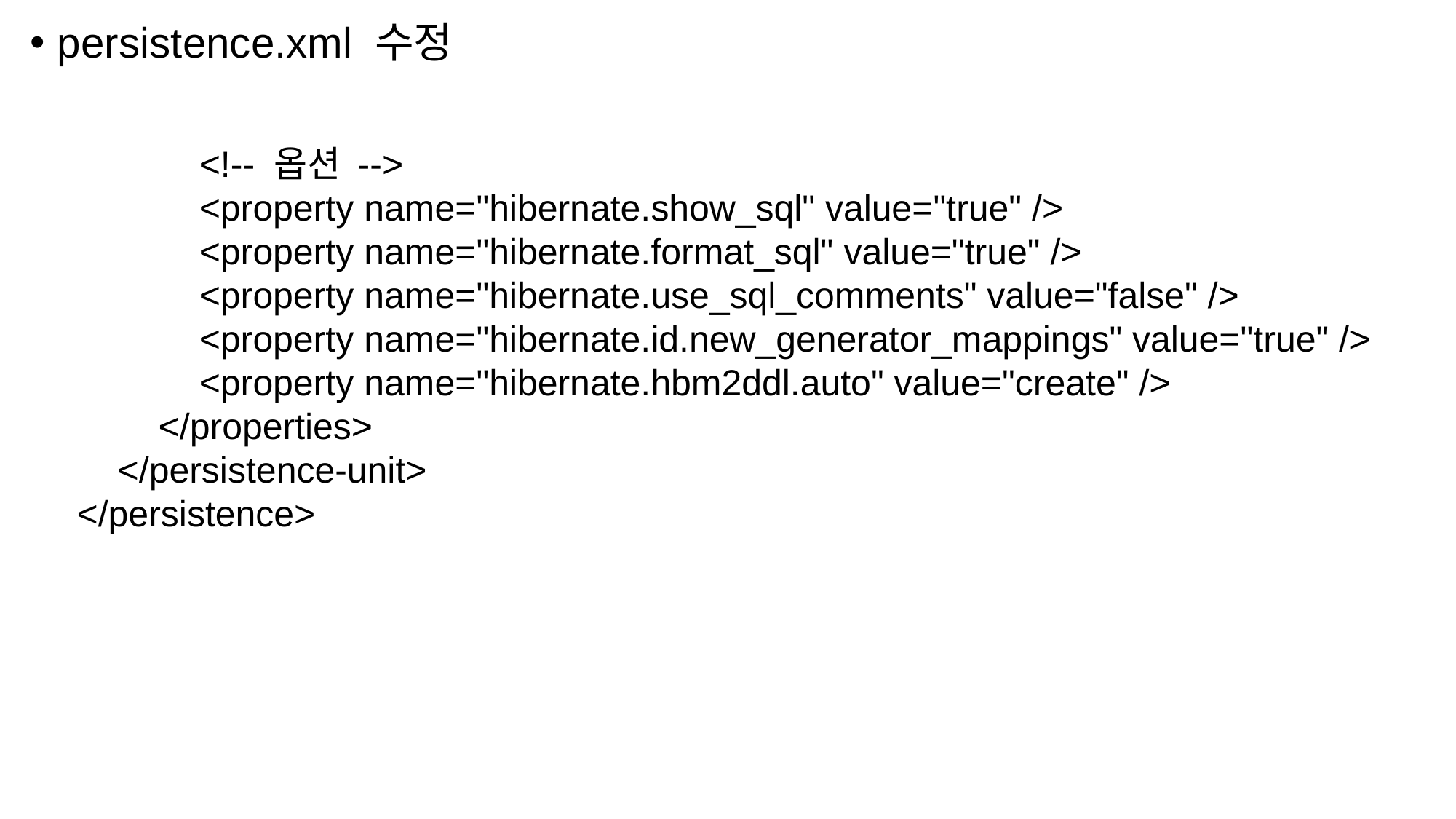

persistence.xml 수정

            <!-- 옵션 -->
            <property name="hibernate.show_sql" value="true" />
            <property name="hibernate.format_sql" value="true" />
            <property name="hibernate.use_sql_comments" value="false" />
            <property name="hibernate.id.new_generator_mappings" value="true" />
            <property name="hibernate.hbm2ddl.auto" value="create" />
        </properties>
    </persistence-unit>
</persistence>